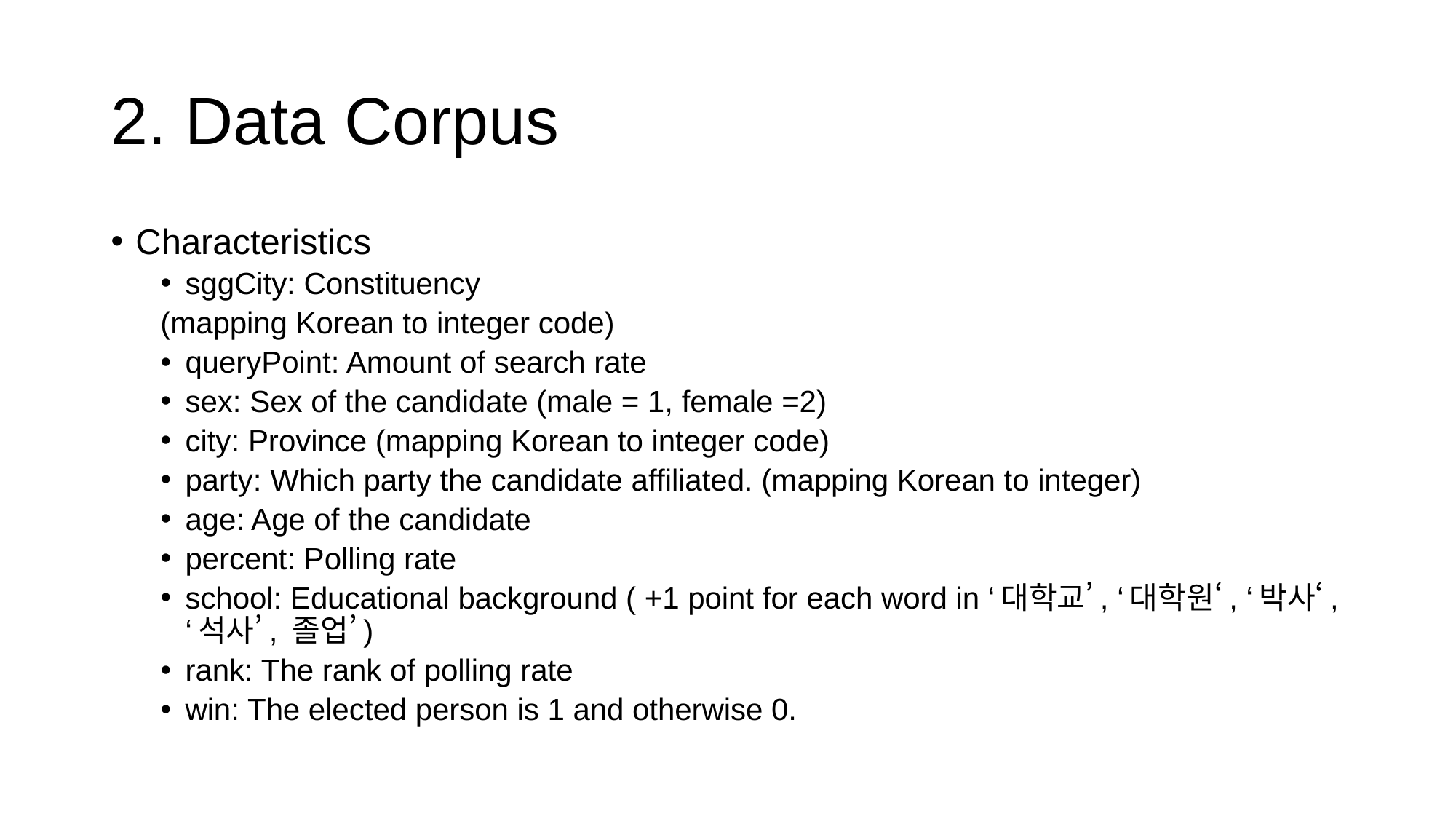

# 2. Data Corpus
Characteristics
sggCity: Constituency
		(mapping Korean to integer code)
queryPoint: Amount of search rate
sex: Sex of the candidate (male = 1, female =2)
city: Province (mapping Korean to integer code)
party: Which party the candidate affiliated. (mapping Korean to integer)
age: Age of the candidate
percent: Polling rate
school: Educational background ( +1 point for each word in ‘대학교’, ‘대학원‘, ‘박사‘, ‘석사’, 졸업’)
rank: The rank of polling rate
win: The elected person is 1 and otherwise 0.